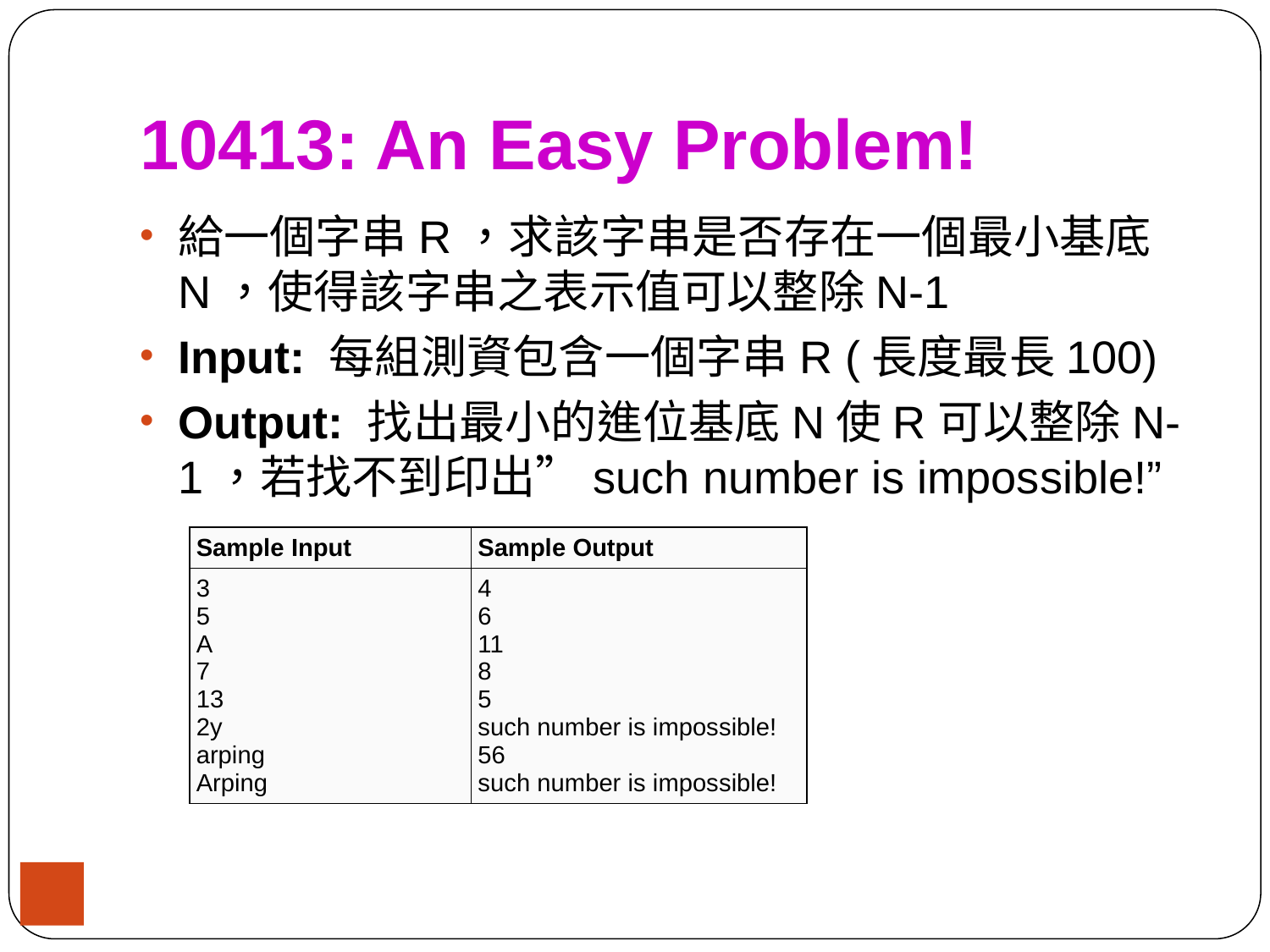

# 10413: An Easy Problem!
給一個字串R，求該字串是否存在一個最小基底N，使得該字串之表示值可以整除N-1
Input: 每組測資包含一個字串R (長度最長100)
Output: 找出最小的進位基底N使R可以整除N-1，若找不到印出”such number is impossible!”
| Sample Input | Sample Output |
| --- | --- |
| 3 5 A 7 13 2y arping Arping | 4 6 11 8 5 such number is impossible! 56 such number is impossible! |